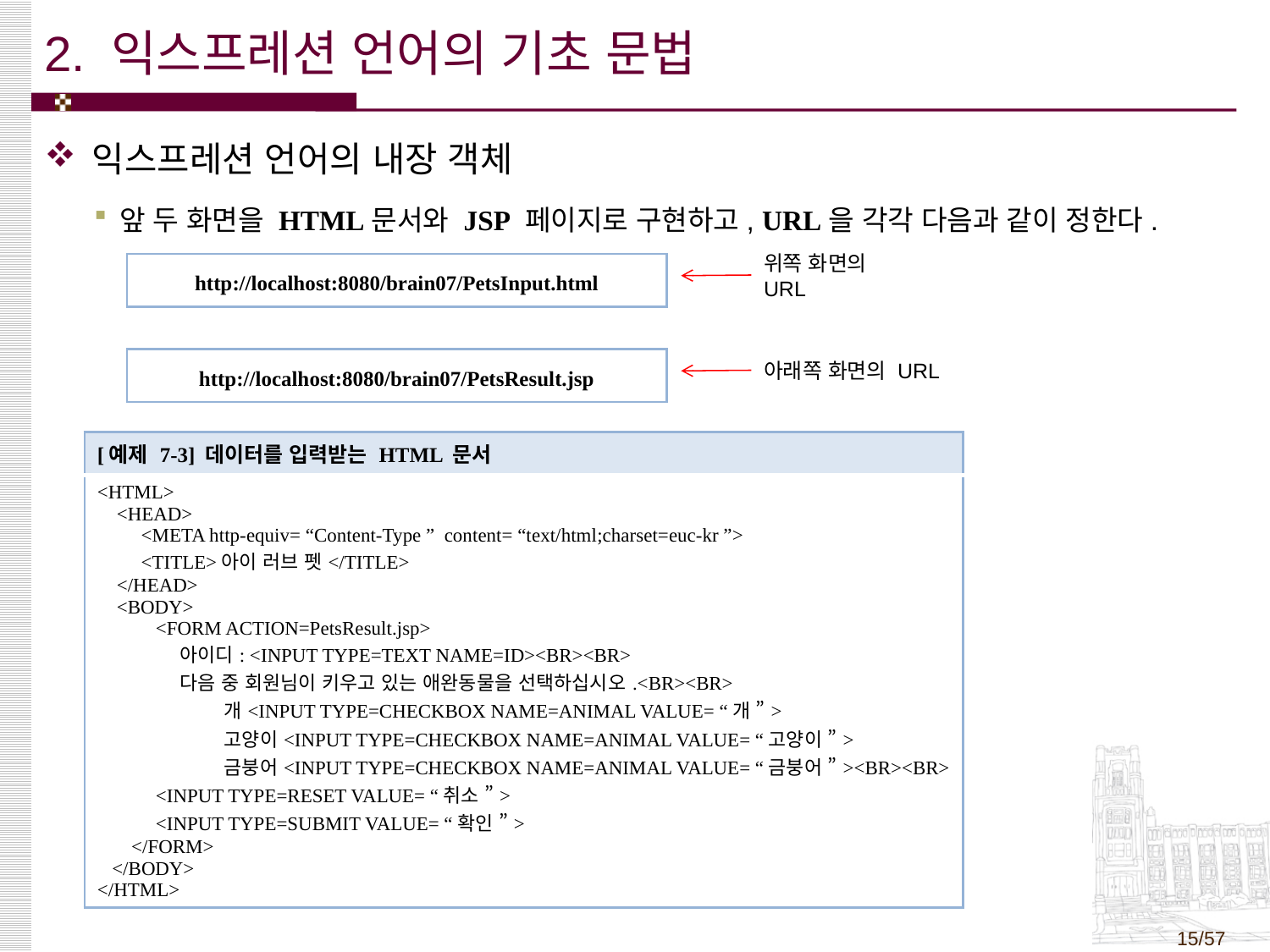

# 2. 익스프레션 언어의 기초 문법
익스프레션 언어의 내장 객체
앞 두 화면을 HTML문서와 JSP 페이지로 구현하고, URL을 각각 다음과 같이 정한다.

| http://localhost:8080/brain07/PetsInput.html |
| --- |
위쪽 화면의 URL
| http://localhost:8080/brain07/PetsResult.jsp |
| --- |
아래쪽 화면의 URL
| [예제 7-3] 데이터를 입력받는 HTML 문서 |
| --- |
| <HTML> <HEAD> <META http-equiv= “Content-Type ” content= “text/html;charset=euc-kr ”> <TITLE>아이 러브 펫</TITLE> </HEAD> <BODY> <FORM ACTION=PetsResult.jsp> 아이디: <INPUT TYPE=TEXT NAME=ID><BR><BR> 다음 중 회원님이 키우고 있는 애완동물을 선택하십시오.<BR><BR> 개<INPUT TYPE=CHECKBOX NAME=ANIMAL VALUE= “개 ”> 고양이<INPUT TYPE=CHECKBOX NAME=ANIMAL VALUE= “고양이 ”> 금붕어<INPUT TYPE=CHECKBOX NAME=ANIMAL VALUE= “금붕어 ”><BR><BR> <INPUT TYPE=RESET VALUE= “취소 ”> <INPUT TYPE=SUBMIT VALUE= “확인 ”> </FORM> </BODY> </HTML> |